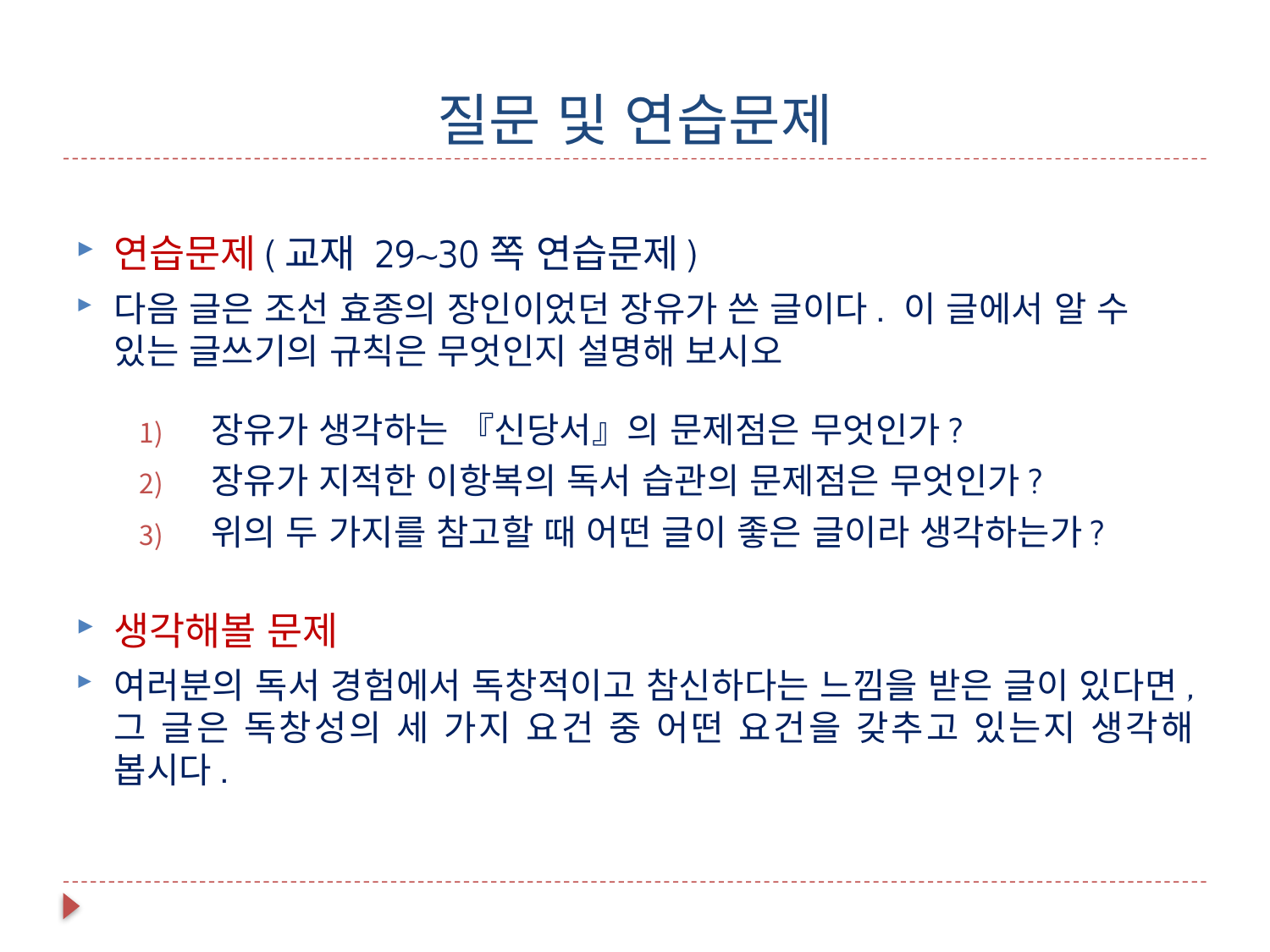

# 질문 및 연습문제

연습문제(교재 29~30쪽 연습문제)
다음 글은 조선 효종의 장인이었던 장유가 쓴 글이다. 이 글에서 알 수 있는 글쓰기의 규칙은 무엇인지 설명해 보시오

장유가 생각하는 『신당서』의 문제점은 무엇인가?
장유가 지적한 이항복의 독서 습관의 문제점은 무엇인가?
위의 두 가지를 참고할 때 어떤 글이 좋은 글이라 생각하는가?

생각해볼 문제
여러분의 독서 경험에서 독창적이고 참신하다는 느낌을 받은 글이 있다면, 그 글은 독창성의 세 가지 요건 중 어떤 요건을 갖추고 있는지 생각해 봅시다.